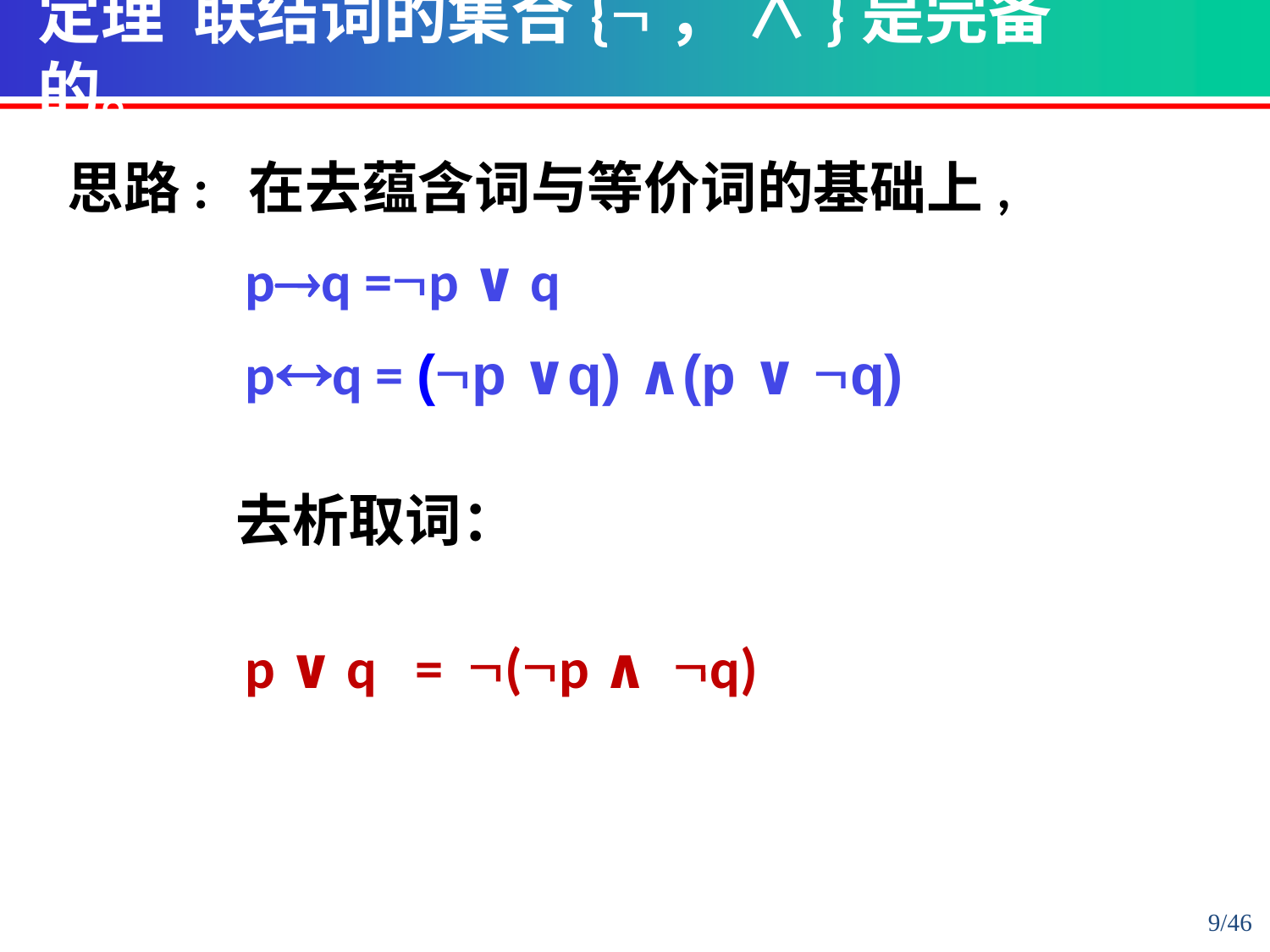

定理  联结词的集合{¬， ∧}是完备的。
思路:  在去蕴含词与等价词的基础上,
              p→q =¬p ∨ q
              p↔q = (¬p ∨q) ∧(p ∨ ¬q)
            去析取词：
              p ∨ q   =  ¬(¬p ∧  ¬q)
9/46